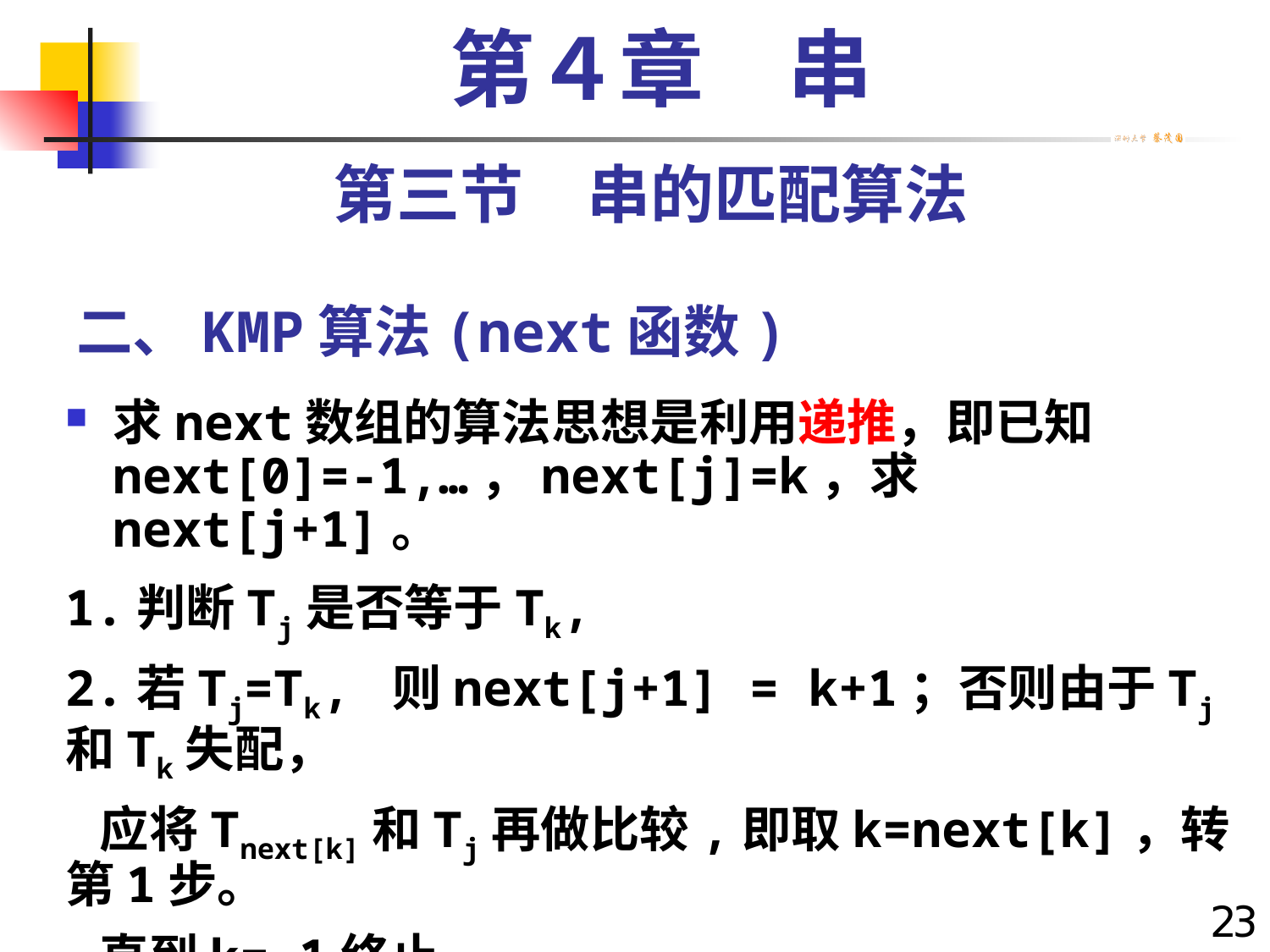

第４章　串
第三节　串的匹配算法
# 二、KMP算法(next函数)
求next数组的算法思想是利用递推，即已知next[0]=-1,…，next[j]=k，求next[j+1]。
1.判断Tj是否等于Tk,
2.若Tj=Tk, 则next[j+1] = k+1；否则由于Tj和Tk失配，
  应将Tnext[k]和Tj再做比较,即取k=next[k]，转第1步。
  直到k=-1终止。
  本办法中，实际上模式串既当主串，也当模式串
23